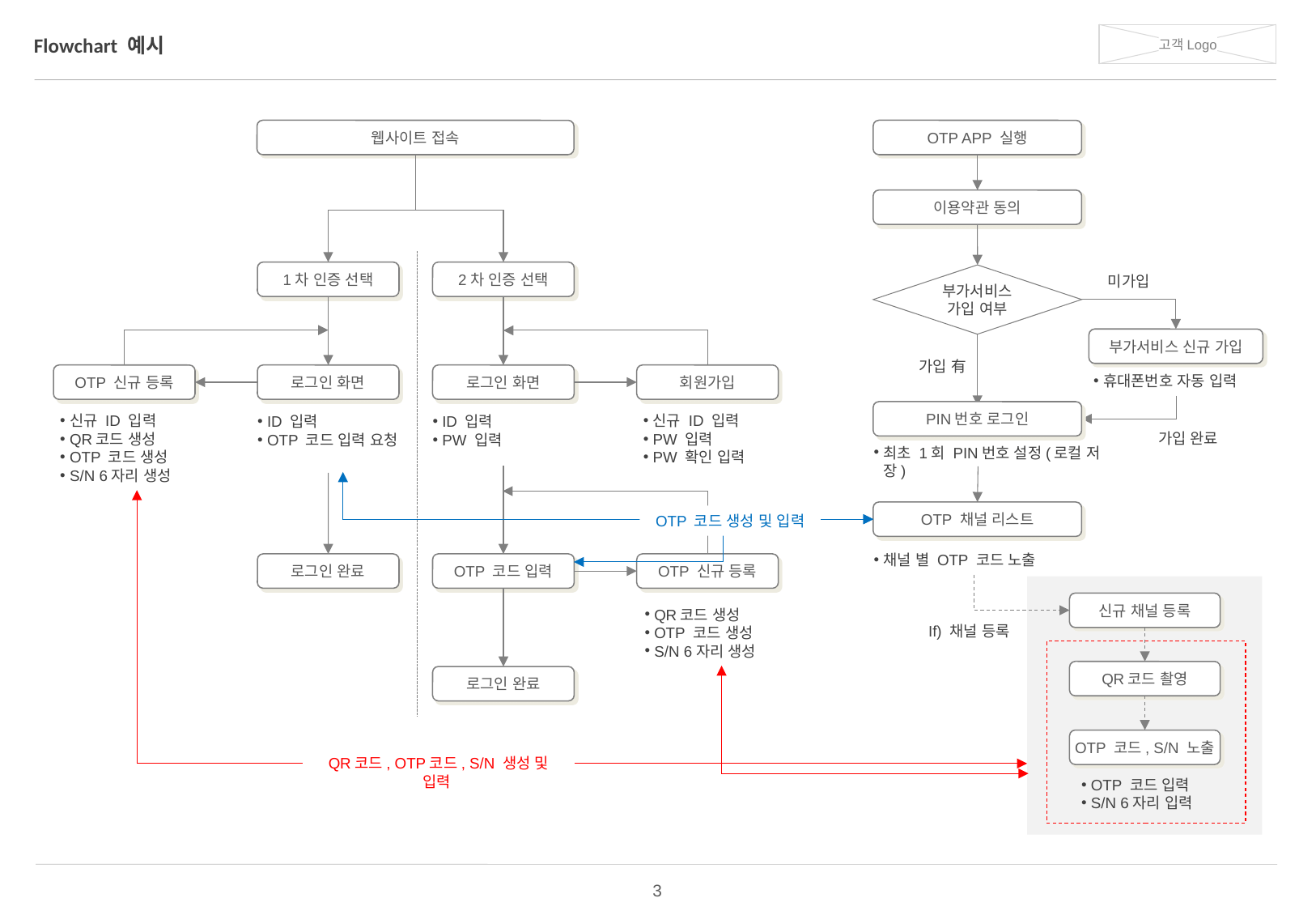

# Flowchart 예시
웹사이트 접속
OTP APP 실행
이용약관 동의
1차 인증 선택
2차 인증 선택
부가서비스
가입 여부
미가입
부가서비스 신규 가입
가입 有
OTP 신규 등록
회원가입
로그인 화면
로그인 화면
휴대폰번호 자동 입력
PIN번호 로그인
신규 ID 입력
QR코드 생성
OTP 코드 생성
S/N 6자리 생성
신규 ID 입력
PW 입력
PW 확인 입력
ID 입력
OTP 코드 입력 요청
ID 입력
PW 입력
가입 완료
최초 1회 PIN번호 설정(로컬 저장)
OTP 채널 리스트
OTP 코드 생성 및 입력
채널 별 OTP 코드 노출
로그인 완료
OTP 코드 입력
OTP 신규 등록

신규 채널 등록
QR코드 생성
OTP 코드 생성
S/N 6자리 생성
If) 채널 등록

QR코드 촬영
로그인 완료
OTP 코드, S/N 노출
QR코드, OTP코드, S/N 생성 및 입력
OTP 코드 입력
S/N 6자리 입력